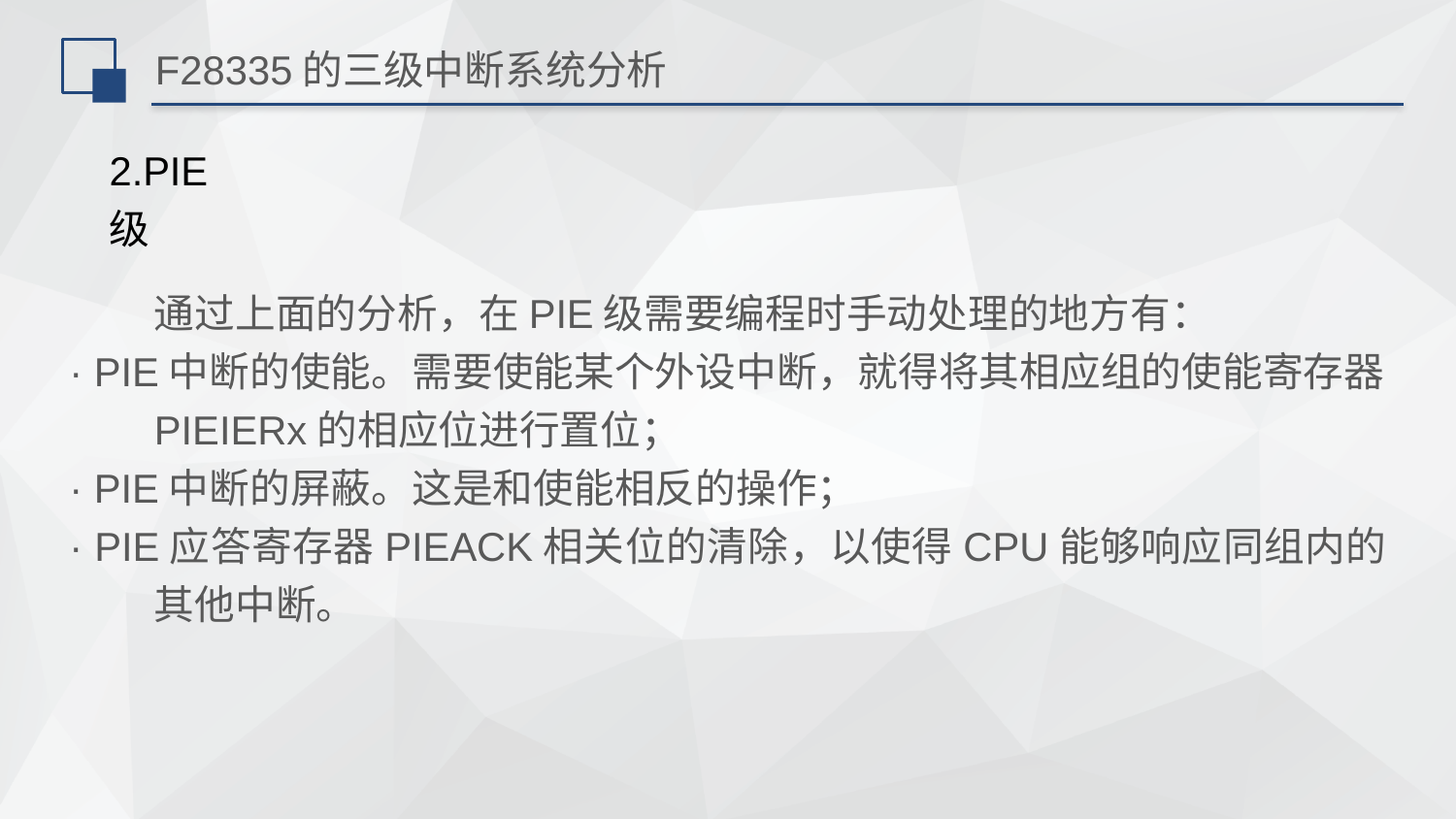

# F28335的三级中断系统分析
2.PIE级
通过上面的分析，在PIE级需要编程时手动处理的地方有：
· PIE中断的使能。需要使能某个外设中断，就得将其相应组的使能寄存器PIEIERx的相应位进行置位；
· PIE中断的屏蔽。这是和使能相反的操作；
· PIE应答寄存器PIEACK相关位的清除，以使得CPU能够响应同组内的其他中断。